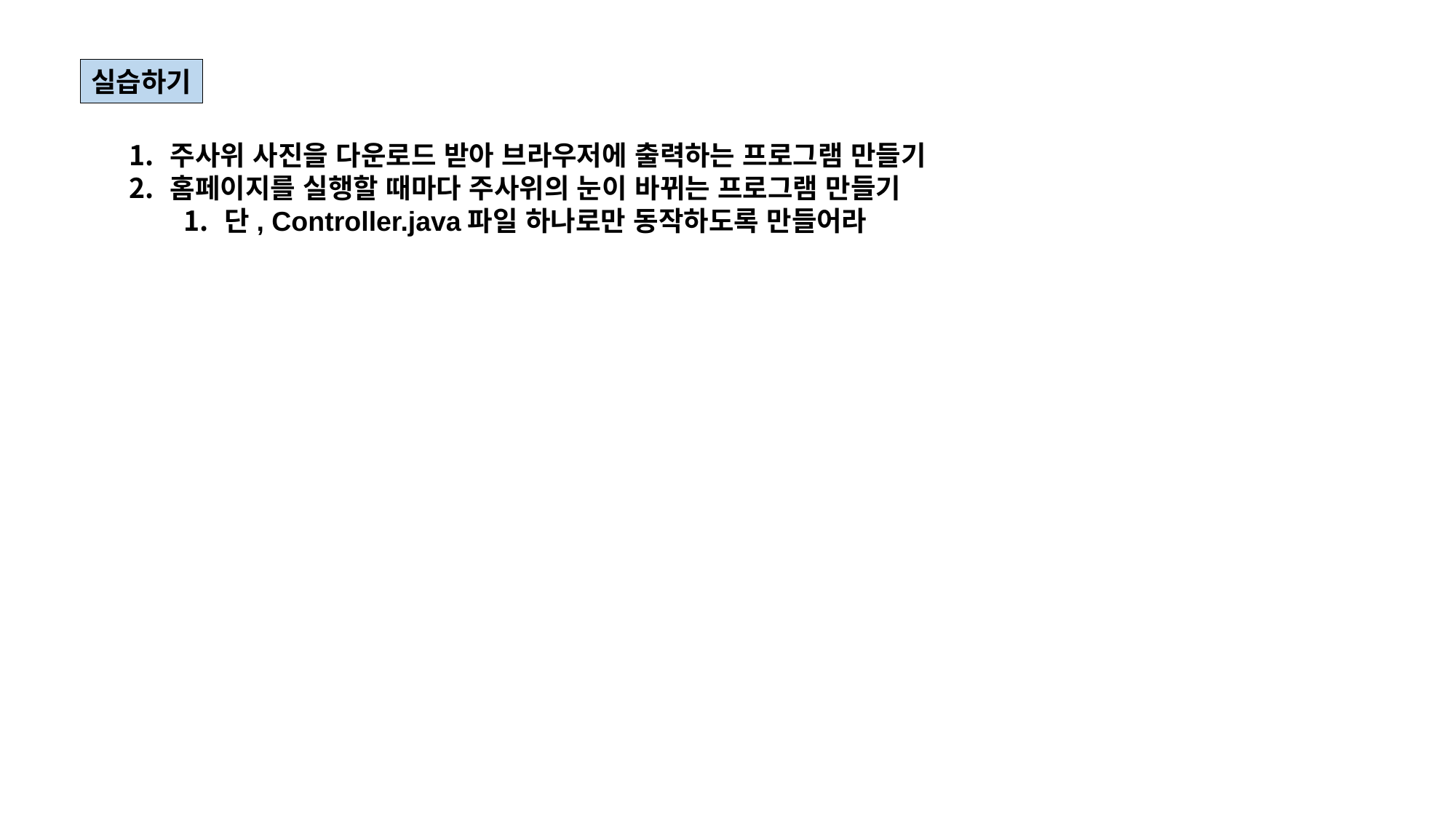

실습하기
주사위 사진을 다운로드 받아 브라우저에 출력하는 프로그램 만들기
홈페이지를 실행할 때마다 주사위의 눈이 바뀌는 프로그램 만들기
단, Controller.java파일 하나로만 동작하도록 만들어라